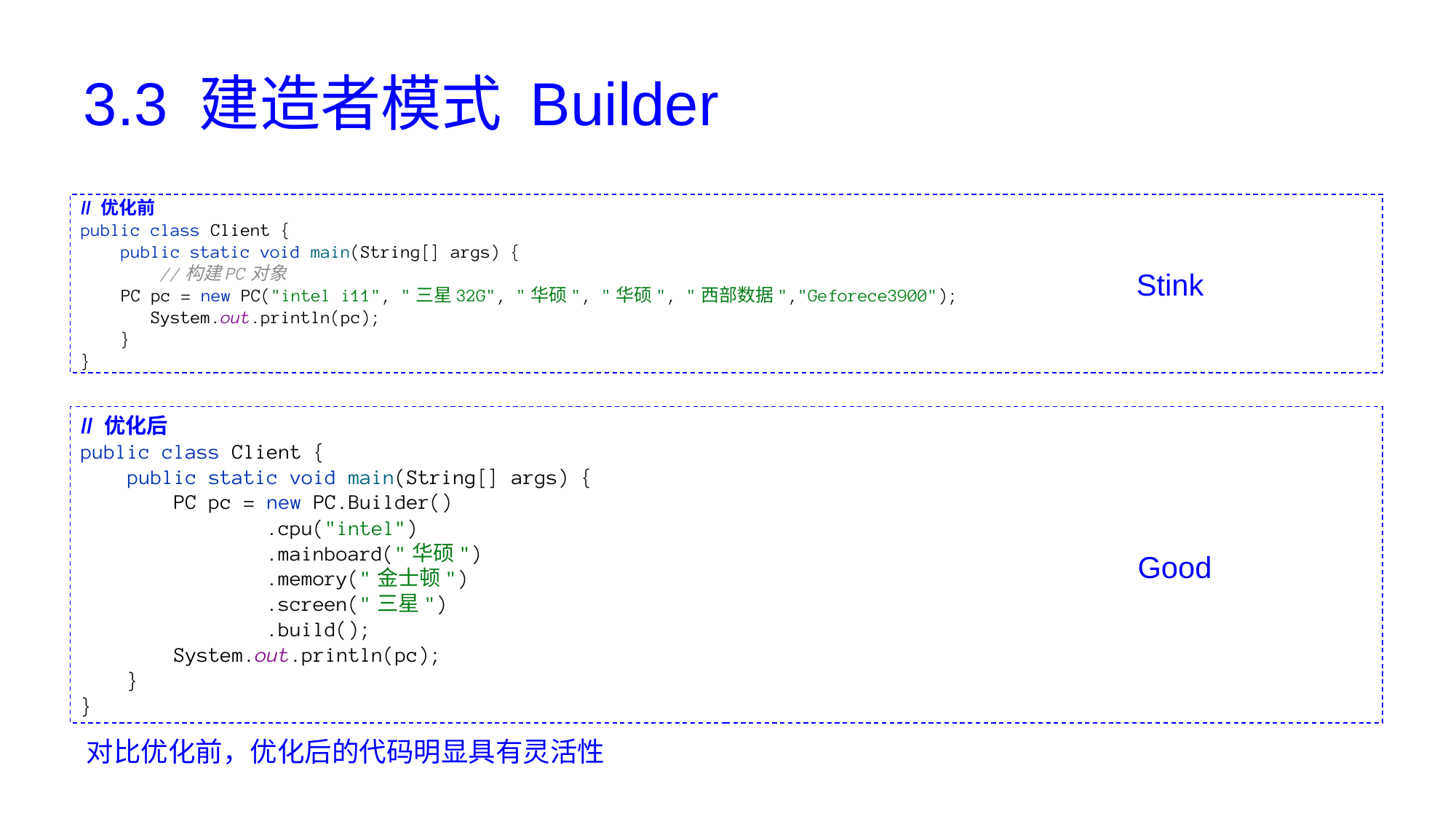

# 3.3 建造者模式 Builder
// 优化前
public class Client {
    public static void main(String[] args) {
        //构建PC对象
         PC pc = new PC("intel i11", "三星32G", "华硕", "华硕", "西部数据","Geforece3900");
       System.out.println(pc);
    }
}
Stink
// 优化后
public class Client {
    public static void main(String[] args) {
        PC pc = new PC.Builder()
                .cpu("intel")
                .mainboard("华硕")
                .memory("金士顿")
                .screen("三星")
                .build();
        System.out.println(pc);
    }
}
Good
对比优化前，优化后的代码明显具有灵活性
36